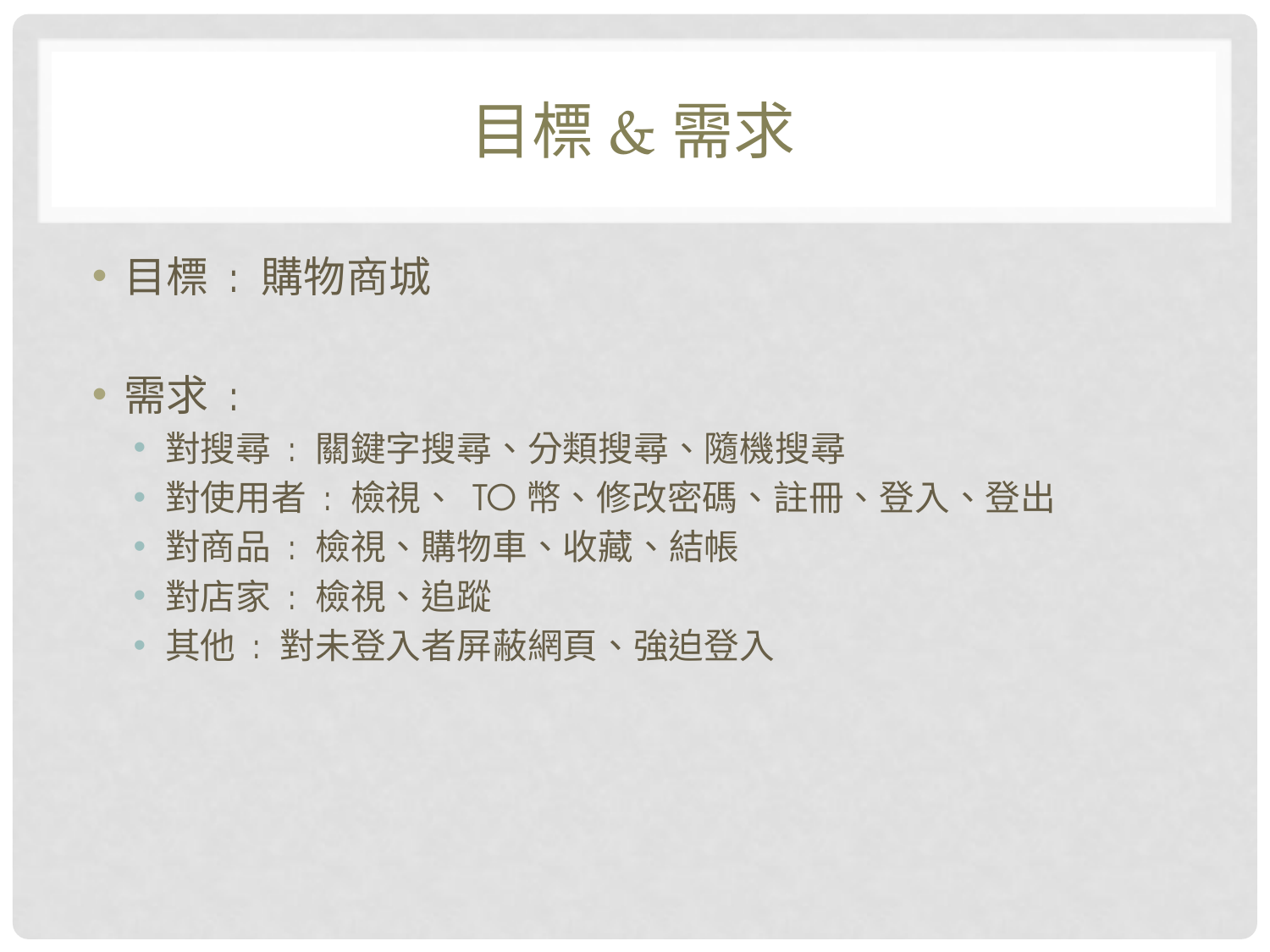

# 目標&需求
目標 : 購物商城

需求 :
對搜尋 : 關鍵字搜尋、分類搜尋、隨機搜尋
對使用者 : 檢視、 TO幣、修改密碼、註冊、登入、登出
對商品 : 檢視、購物車、收藏、結帳
對店家 : 檢視、追蹤
其他 : 對未登入者屏蔽網頁、強迫登入